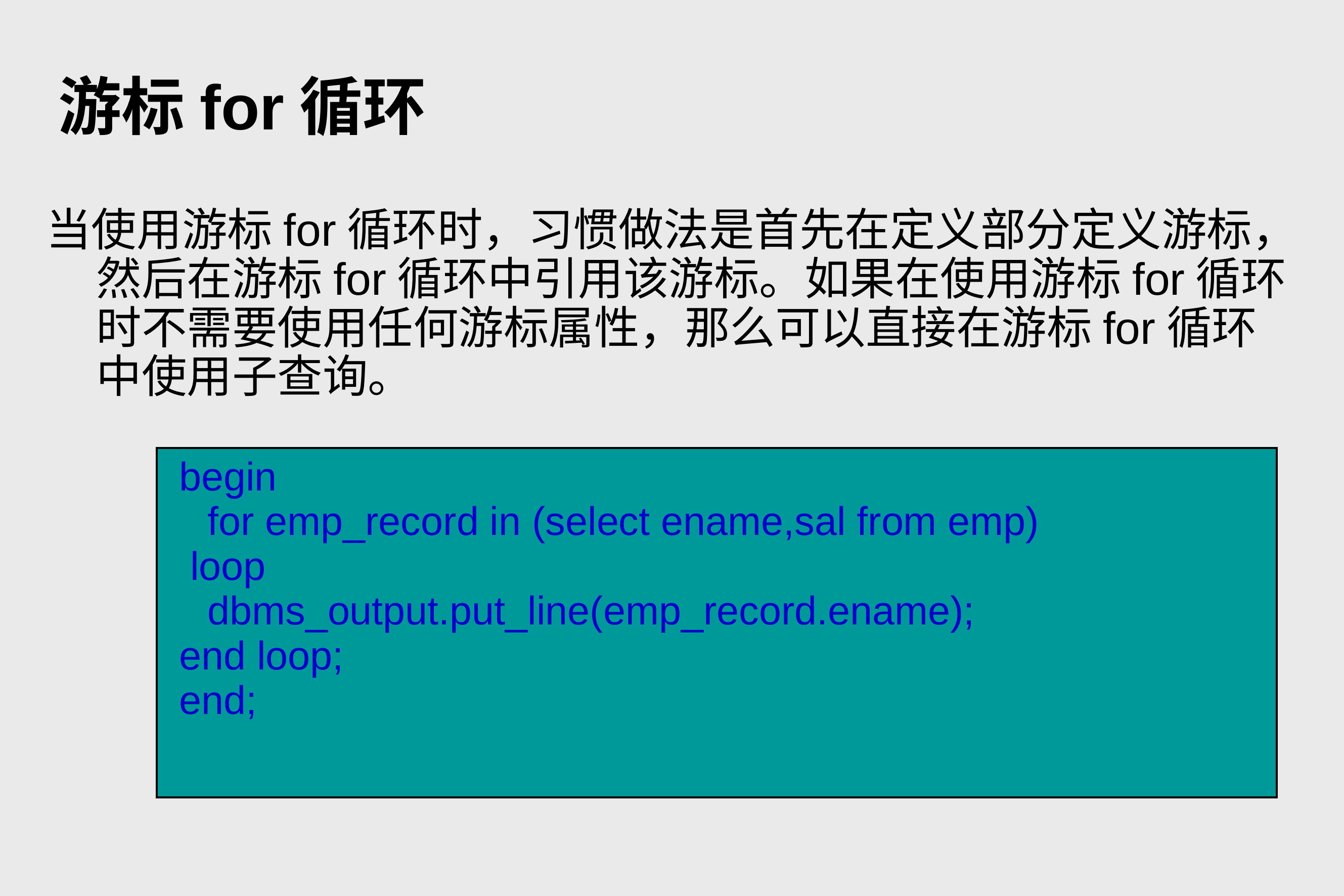

# 游标for循环
当使用游标for循环时，习惯做法是首先在定义部分定义游标，然后在游标for循环中引用该游标。如果在使用游标for循环时不需要使用任何游标属性，那么可以直接在游标for循环中使用子查询。
| begin for emp\_record in (select ename,sal from emp) loop dbms\_output.put\_line(emp\_record.ename); end loop; end; |
| --- |